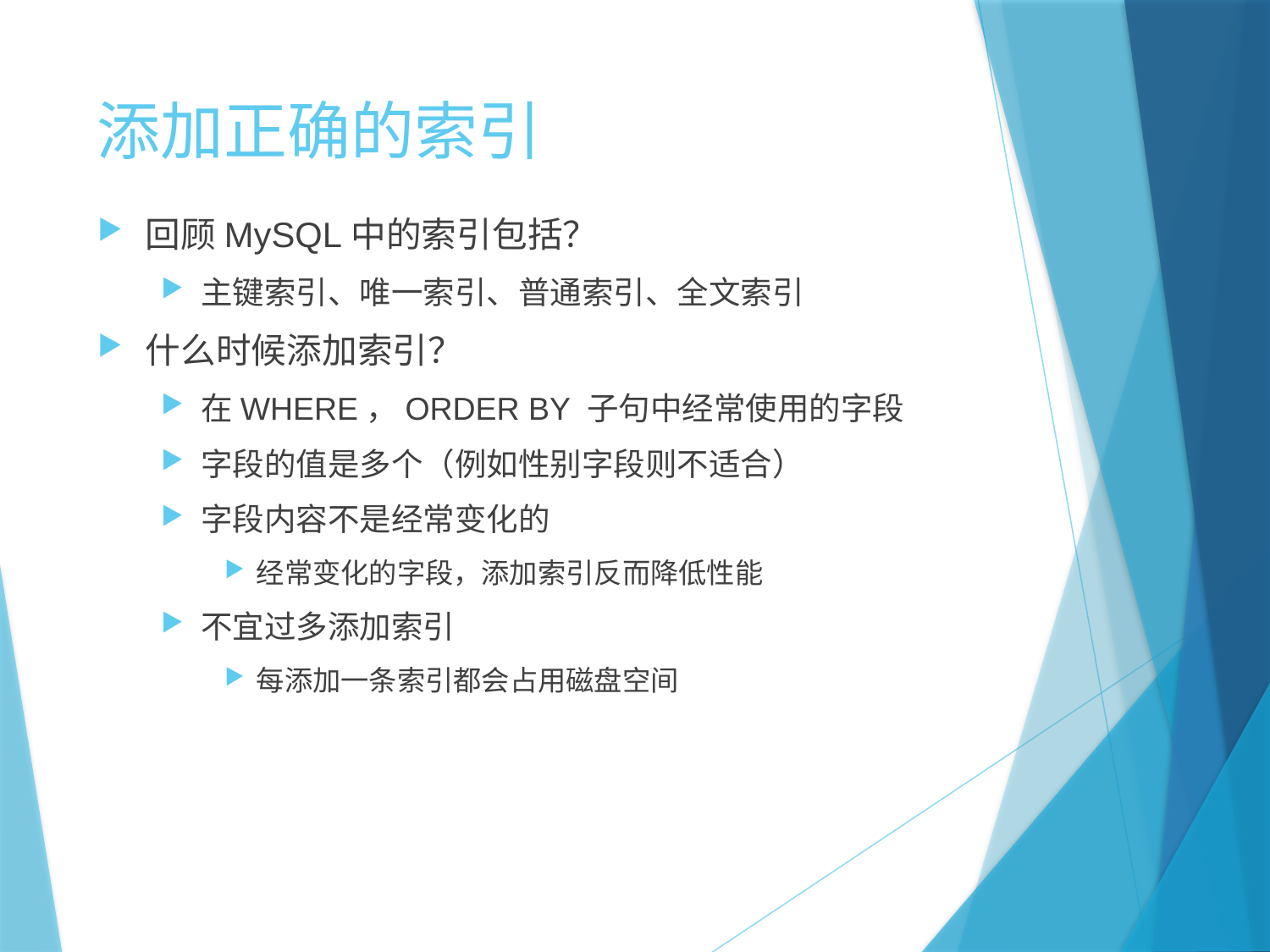

# 添加正确的索引
回顾MySQL中的索引包括？
主键索引、唯一索引、普通索引、全文索引
什么时候添加索引？
在WHERE，ORDER BY 子句中经常使用的字段
字段的值是多个（例如性别字段则不适合）
字段内容不是经常变化的
经常变化的字段，添加索引反而降低性能
不宜过多添加索引
每添加一条索引都会占用磁盘空间